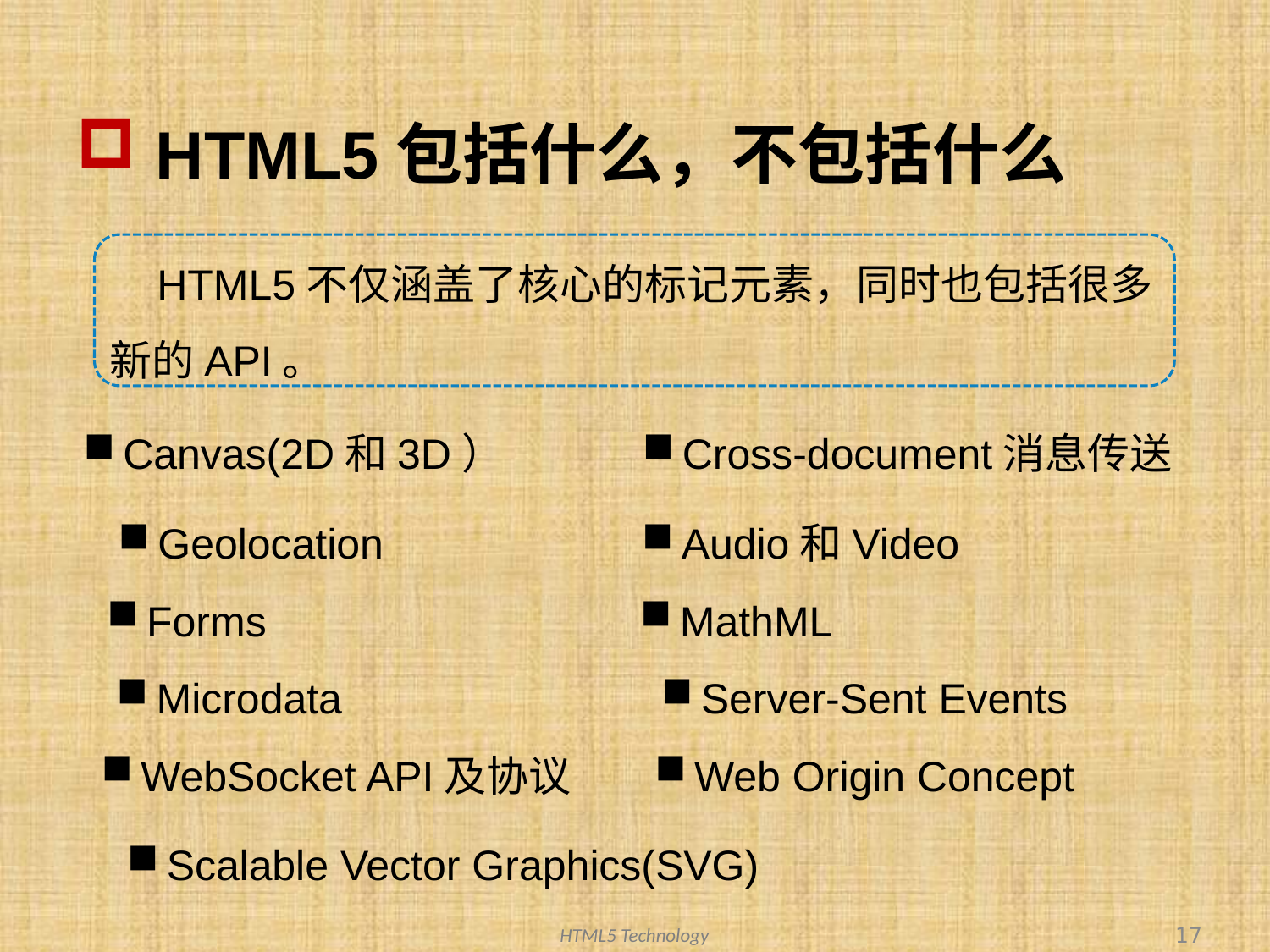

# HTML5包括什么，不包括什么
    HTML5不仅涵盖了核心的标记元素，同时也包括很多新的API。

Canvas(2D和3D）
Cross-document消息传送
Geolocation
Audio和Video
Forms
MathML
Microdata
Server-Sent Events
WebSocket API及协议
Web Origin Concept
Scalable Vector Graphics(SVG)
17
HTML5 Technology